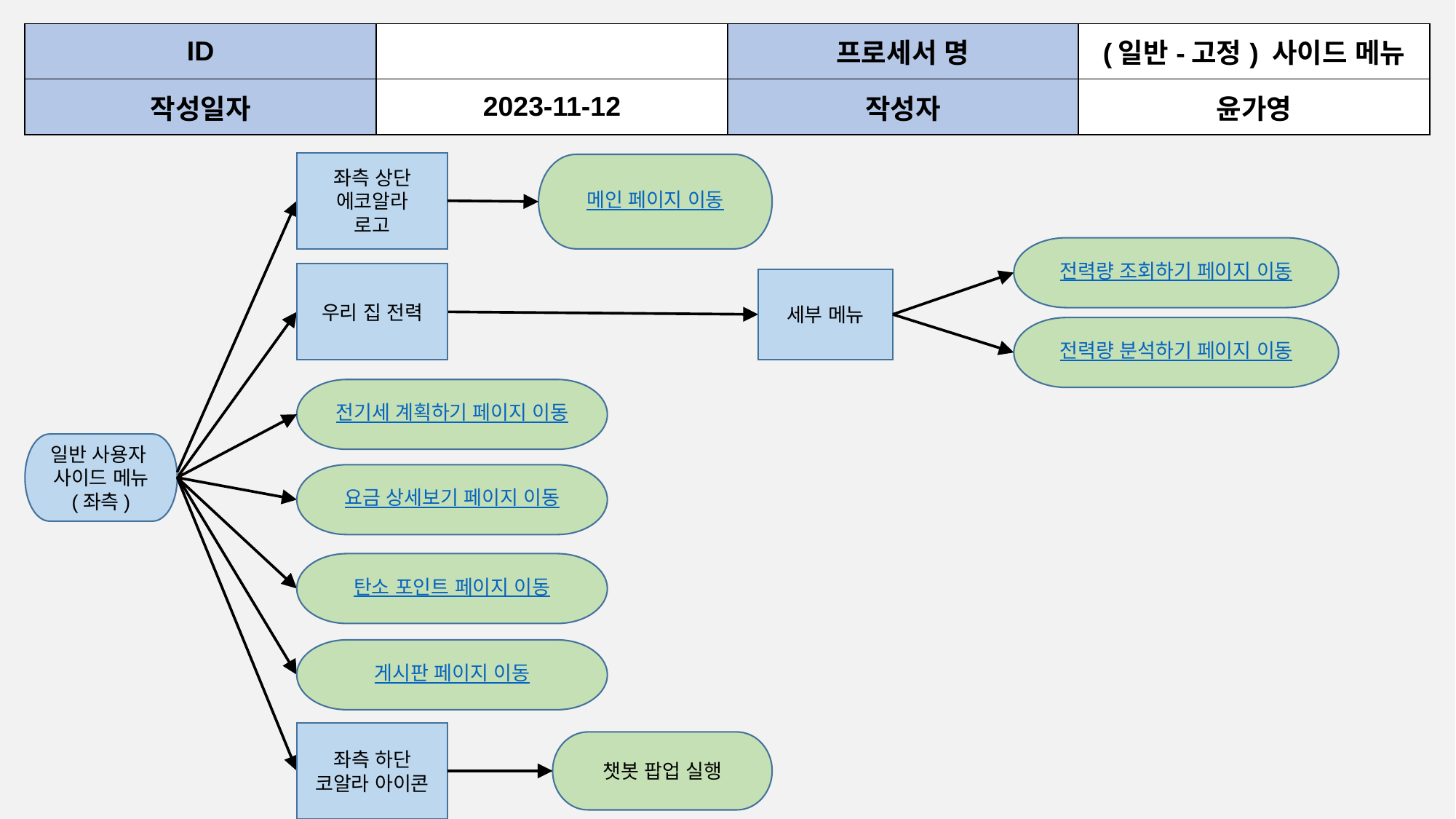

| ID |  | 프로세서 명 | (일반-고정) 사이드 메뉴 |
| --- | --- | --- | --- |
| 작성일자 | 2023-11-12 | 작성자 | 윤가영 |
좌측 상단
에코알라
로고
메인 페이지 이동
전력량 조회하기 페이지 이동
우리 집 전력
세부 메뉴
전력량 분석하기 페이지 이동
전기세 계획하기 페이지 이동
일반 사용자
사이드 메뉴
(좌측)
요금 상세보기 페이지 이동
탄소 포인트 페이지 이동
게시판 페이지 이동
좌측 하단
코알라 아이콘
챗봇 팝업 실행